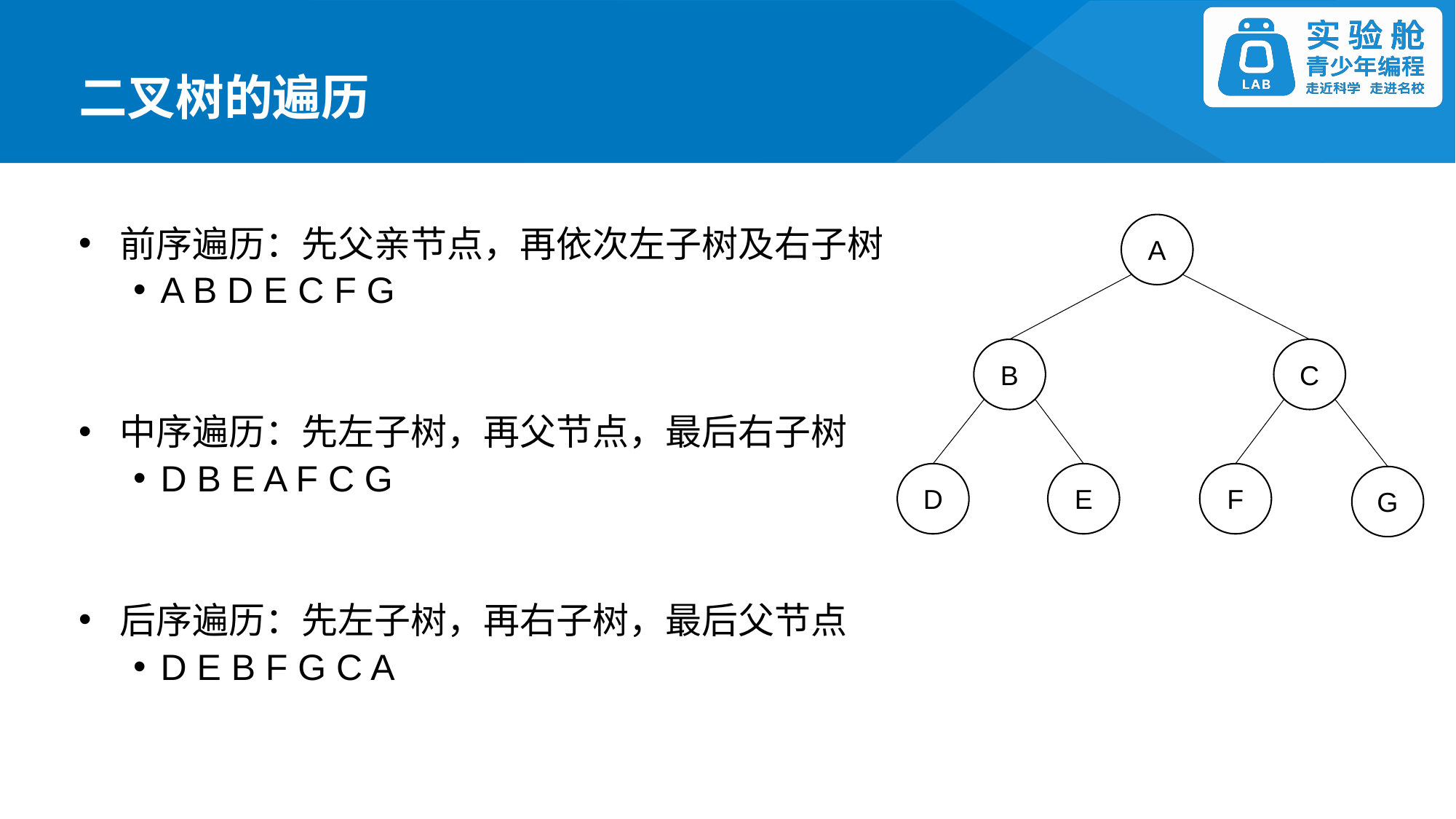

二叉树的遍历
前序遍历：先父亲节点，再依次左子树及右子树
A B D E C F G

中序遍历：先左子树，再父节点，最后右子树
D B E A F C G

后序遍历：先左子树，再右子树，最后父节点
D E B F G C A

A
B
C
F
D
E
G